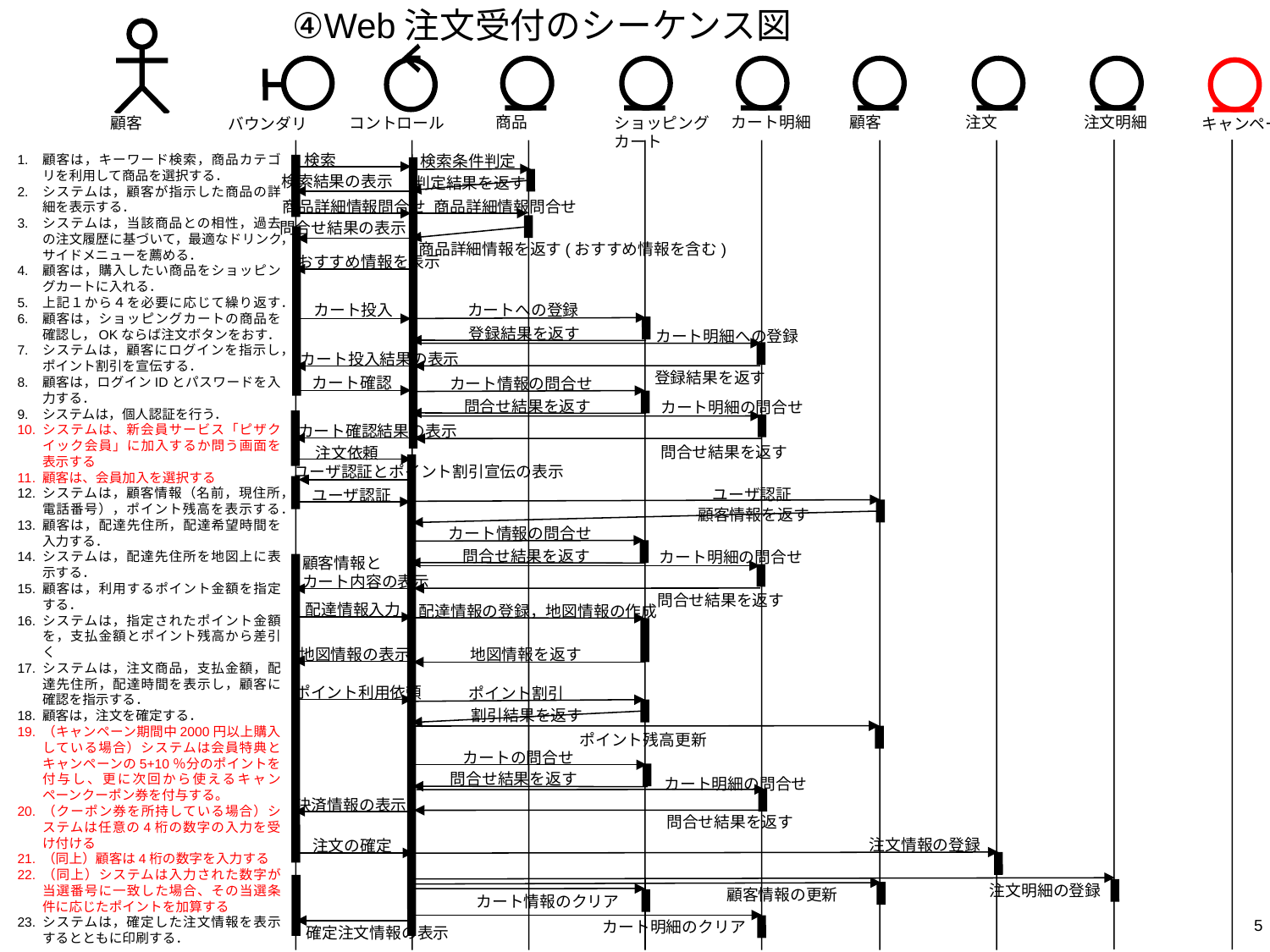

④Web注文受付のシーケンス図

コントロール
ショッピング
カート
顧客
注文明細
商品
カート明細
注文
顧客
バウンダリ
キャンペーン

検索
検索条件判定
顧客は，キーワード検索，商品カテゴリを利用して商品を選択する．
システムは，顧客が指示した商品の詳細を表示する．
システムは，当該商品との相性，過去の注文履歴に基づいて，最適なドリンク，サイドメニューを薦める．
顧客は，購入したい商品をショッピングカートに入れる．
上記１から４を必要に応じて繰り返す．
顧客は，ショッピングカートの商品を確認し，OKならば注文ボタンをおす．
システムは，顧客にログインを指示し，ポイント割引を宣伝する．
顧客は，ログインIDとパスワードを入力する．
システムは，個人認証を行う．
システムは、新会員サービス「ピザクイック会員」に加入するか問う画面を表示する
顧客は、会員加入を選択する
システムは，顧客情報（名前，現住所，電話番号），ポイント残高を表示する．
顧客は，配達先住所，配達希望時間を入力する．
システムは，配達先住所を地図上に表示する．
顧客は，利用するポイント金額を指定する．
システムは，指定されたポイント金額を，支払金額とポイント残高から差引く
システムは，注文商品，支払金額，配達先住所，配達時間を表示し，顧客に確認を指示する．
顧客は，注文を確定する．
（キャンペーン期間中2000円以上購入している場合）システムは会員特典とキャンペーンの5+10％分のポイントを付与し、更に次回から使えるキャンペーンクーポン券を付与する。
（クーポン券を所持している場合）システムは任意の4桁の数字の入力を受け付ける
（同上）顧客は4桁の数字を入力する
（同上）システムは入力された数字が当選番号に一致した場合、その当選条件に応じたポイントを加算する
システムは，確定した注文情報を表示するとともに印刷する．

検索結果の表示
判定結果を返す
商品詳細情報問合せ
商品詳細情報問合せ

問合せ結果の表示

商品詳細情報を返す(おすすめ情報を含む)
おすすめ情報を表示
カートへの登録
カート投入

登録結果を返す
カート明細への登録

カート投入結果の表示
登録結果を返す
カート確認
カート情報の問合せ

問合せ結果を返す
カート明細の問合せ

カート確認結果の表示
問合せ結果を返す
注文依頼

ユーザ認証とポイント割引宣伝の表示

ユーザ認証
ユーザ認証

顧客情報を返す
カート情報の問合せ

問合せ結果を返す
カート明細の問合せ
顧客情報と
カート内容の表示

問合せ結果を返す
配達情報入力
配達情報の登録，地図情報の作成

地図情報を返す
地図情報の表示
ポイント利用依頼
ポイント割引

割引結果を返す

ポイント残高更新
カートの問合せ

問合せ結果を返す
カート明細の問合せ

決済情報の表示
問合せ結果を返す
注文情報の登録
注文の確定

注文明細の登録

顧客情報の更新

カート情報のクリア
5
5

カート明細のクリア
確定注文情報の表示